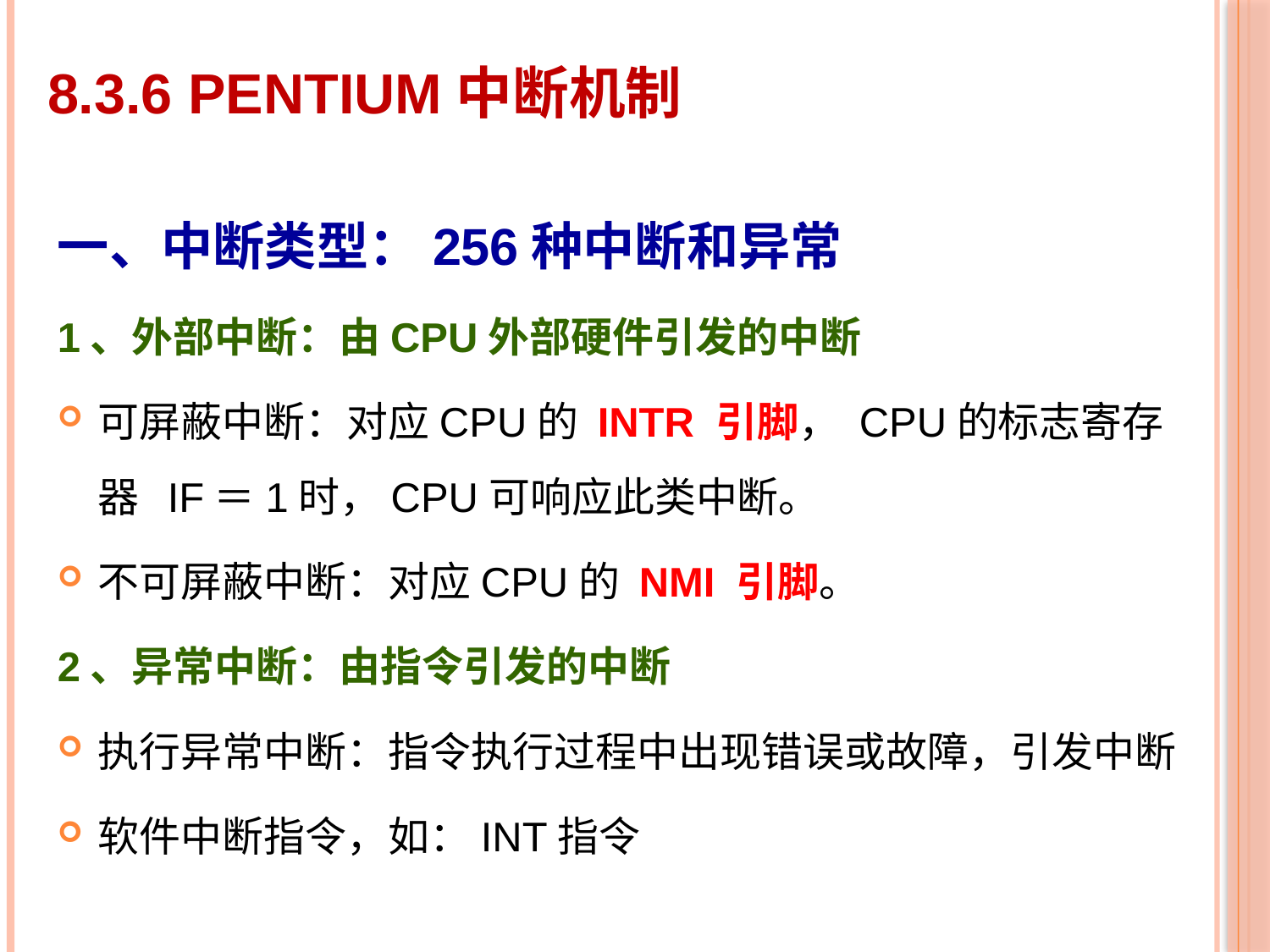

# 8.3.6 Pentium中断机制
一、中断类型：256种中断和异常
1、外部中断：由CPU外部硬件引发的中断
可屏蔽中断：对应CPU的 INTR 引脚， CPU的标志寄存器  IF＝1时，CPU可响应此类中断。
不可屏蔽中断：对应CPU的 NMI 引脚。
2、异常中断：由指令引发的中断
执行异常中断：指令执行过程中出现错误或故障，引发中断
软件中断指令，如：INT指令